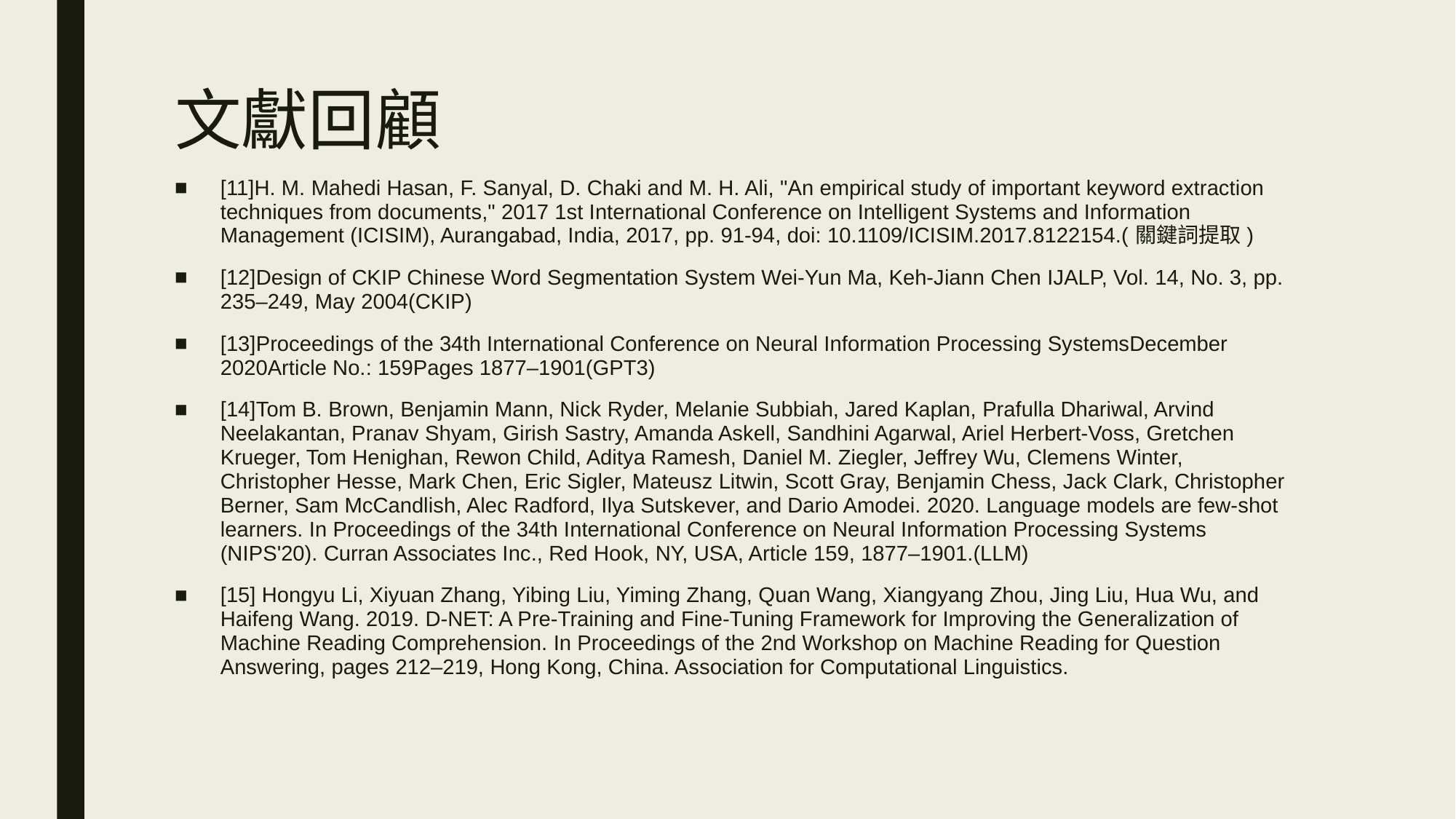

# 文獻回顧
[11]H. M. Mahedi Hasan, F. Sanyal, D. Chaki and M. H. Ali, "An empirical study of important keyword extraction techniques from documents," 2017 1st International Conference on Intelligent Systems and Information Management (ICISIM), Aurangabad, India, 2017, pp. 91-94, doi: 10.1109/ICISIM.2017.8122154.(關鍵詞提取)
[12]Design of CKIP Chinese Word Segmentation System Wei-Yun Ma, Keh-Jiann Chen IJALP, Vol. 14, No. 3, pp. 235–249, May 2004(CKIP)
[13]Proceedings of the 34th International Conference on Neural Information Processing SystemsDecember 2020Article No.: 159Pages 1877–1901(GPT3)
[14]Tom B. Brown, Benjamin Mann, Nick Ryder, Melanie Subbiah, Jared Kaplan, Prafulla Dhariwal, Arvind Neelakantan, Pranav Shyam, Girish Sastry, Amanda Askell, Sandhini Agarwal, Ariel Herbert-Voss, Gretchen Krueger, Tom Henighan, Rewon Child, Aditya Ramesh, Daniel M. Ziegler, Jeffrey Wu, Clemens Winter, Christopher Hesse, Mark Chen, Eric Sigler, Mateusz Litwin, Scott Gray, Benjamin Chess, Jack Clark, Christopher Berner, Sam McCandlish, Alec Radford, Ilya Sutskever, and Dario Amodei. 2020. Language models are few-shot learners. In Proceedings of the 34th International Conference on Neural Information Processing Systems (NIPS'20). Curran Associates Inc., Red Hook, NY, USA, Article 159, 1877–1901.(LLM)
[15] Hongyu Li, Xiyuan Zhang, Yibing Liu, Yiming Zhang, Quan Wang, Xiangyang Zhou, Jing Liu, Hua Wu, and Haifeng Wang. 2019. D-NET: A Pre-Training and Fine-Tuning Framework for Improving the Generalization of Machine Reading Comprehension. In Proceedings of the 2nd Workshop on Machine Reading for Question Answering, pages 212–219, Hong Kong, China. Association for Computational Linguistics.